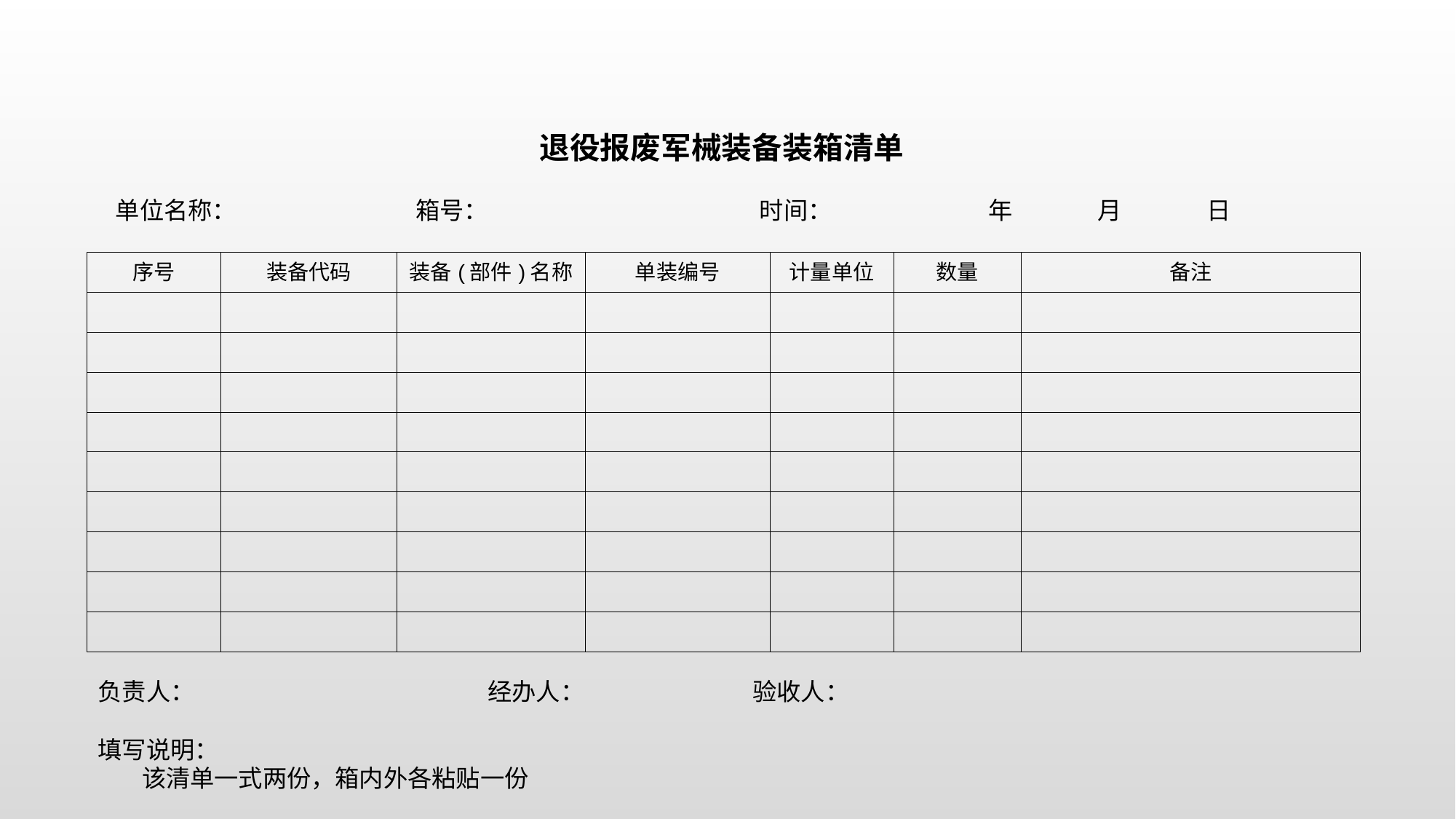

退役报废军械装备装箱清单
单位名称：                                 箱号：                                                  时间：		年	月	日
| 序号 | 装备代码 | 装备(部件)名称 | 单装编号 | 计量单位 | 数量 | 备注 |
| --- | --- | --- | --- | --- | --- | --- |
|  |  |  |  |  |  |  |
|  |  |  |  |  |  |  |
|  |  |  |  |  |  |  |
|  |  |  |  |  |  |  |
|  |  |  |  |  |  |  |
|  |  |  |  |  |  |  |
|  |  |  |  |  |  |  |
|  |  |  |  |  |  |  |
|  |  |  |  |  |  |  |
负责人：                                                      经办人：                               验收人：

填写说明：
       该清单一式两份，箱内外各粘贴一份